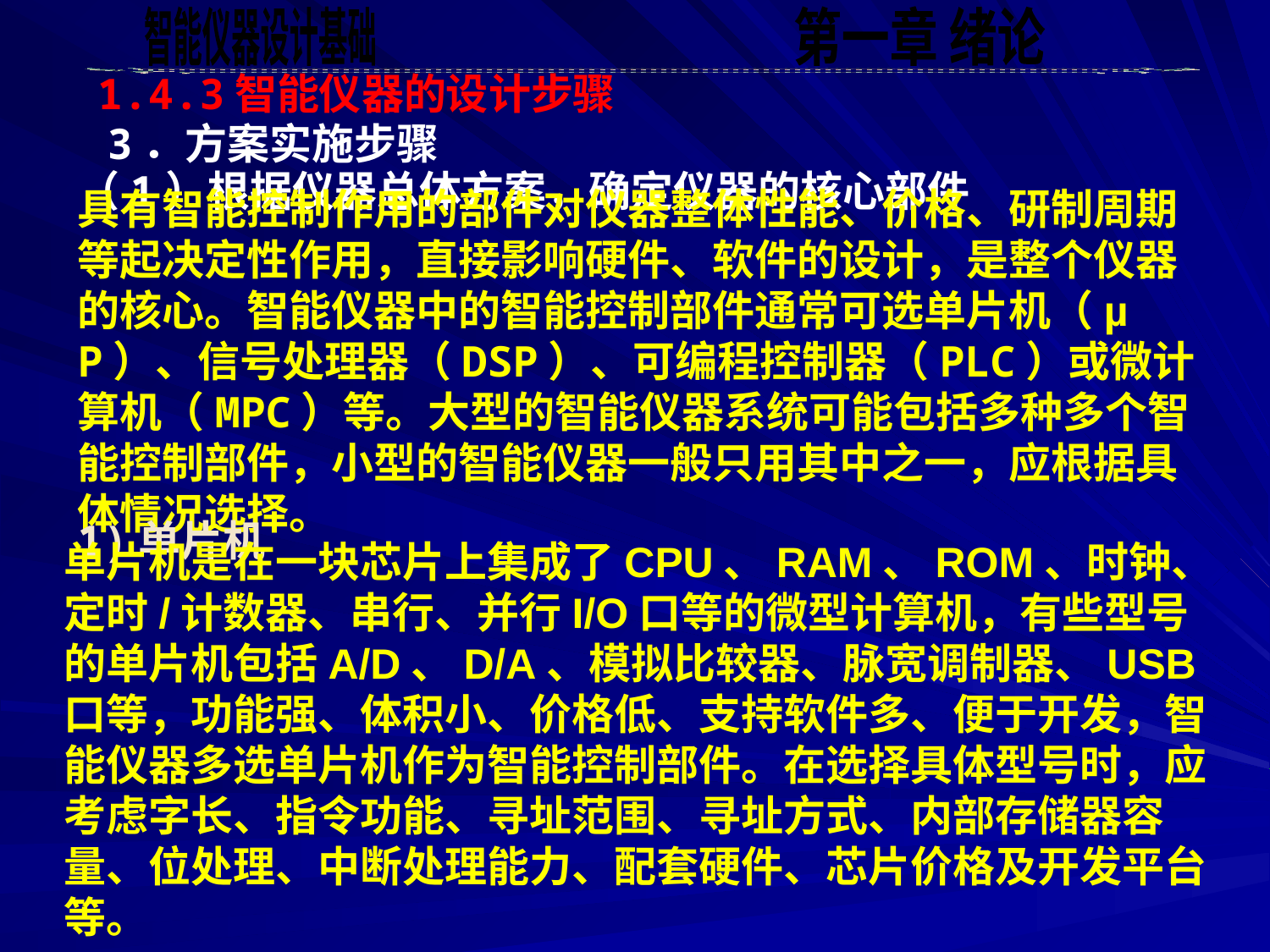

1.4.3智能仪器的设计步骤
3．方案实施步骤
（1）根据仪器总体方案，确定仪器的核心部件
具有智能控制作用的部件对仪器整体性能、价格、研制周期等起决定性作用，直接影响硬件、软件的设计，是整个仪器的核心。智能仪器中的智能控制部件通常可选单片机（µP）、信号处理器（DSP）、可编程控制器（PLC）或微计算机（MPC）等。大型的智能仪器系统可能包括多种多个智能控制部件，小型的智能仪器一般只用其中之一，应根据具体情况选择。
1)单片机
单片机是在一块芯片上集成了CPU、RAM、ROM、时钟、定时/计数器、串行、并行I/O口等的微型计算机，有些型号的单片机包括A/D、D/A、模拟比较器、脉宽调制器、USB口等，功能强、体积小、价格低、支持软件多、便于开发，智能仪器多选单片机作为智能控制部件。在选择具体型号时，应考虑字长、指令功能、寻址范围、寻址方式、内部存储器容量、位处理、中断处理能力、配套硬件、芯片价格及开发平台等。